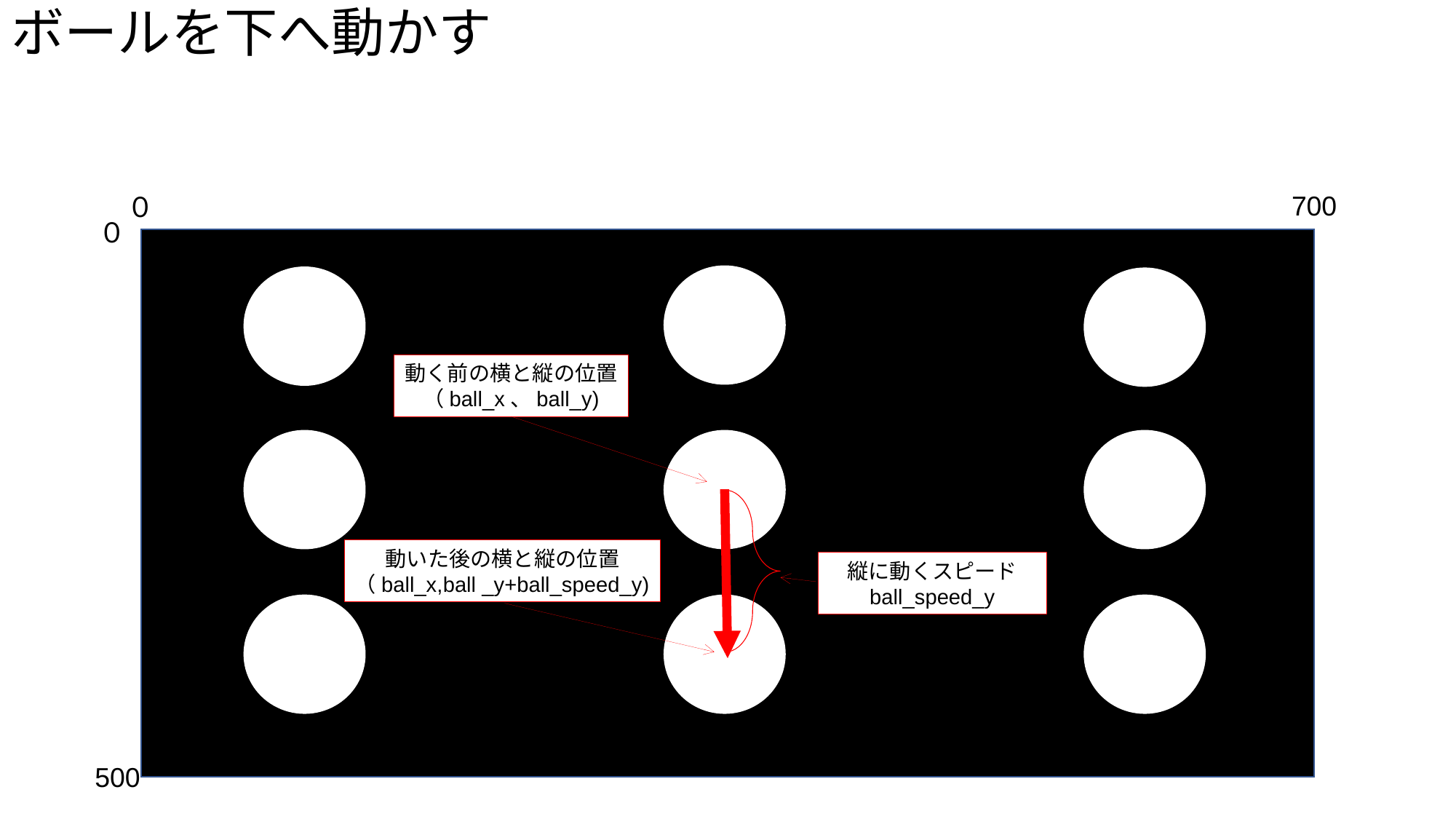

ボールを下へ動かす
700
０
０

動く前の横と縦の位置
（ball_x、ball_y)

動いた後の横と縦の位置
（ball_x,ball _y+ball_speed_y)
縦に動くスピード
ball_speed_y

500